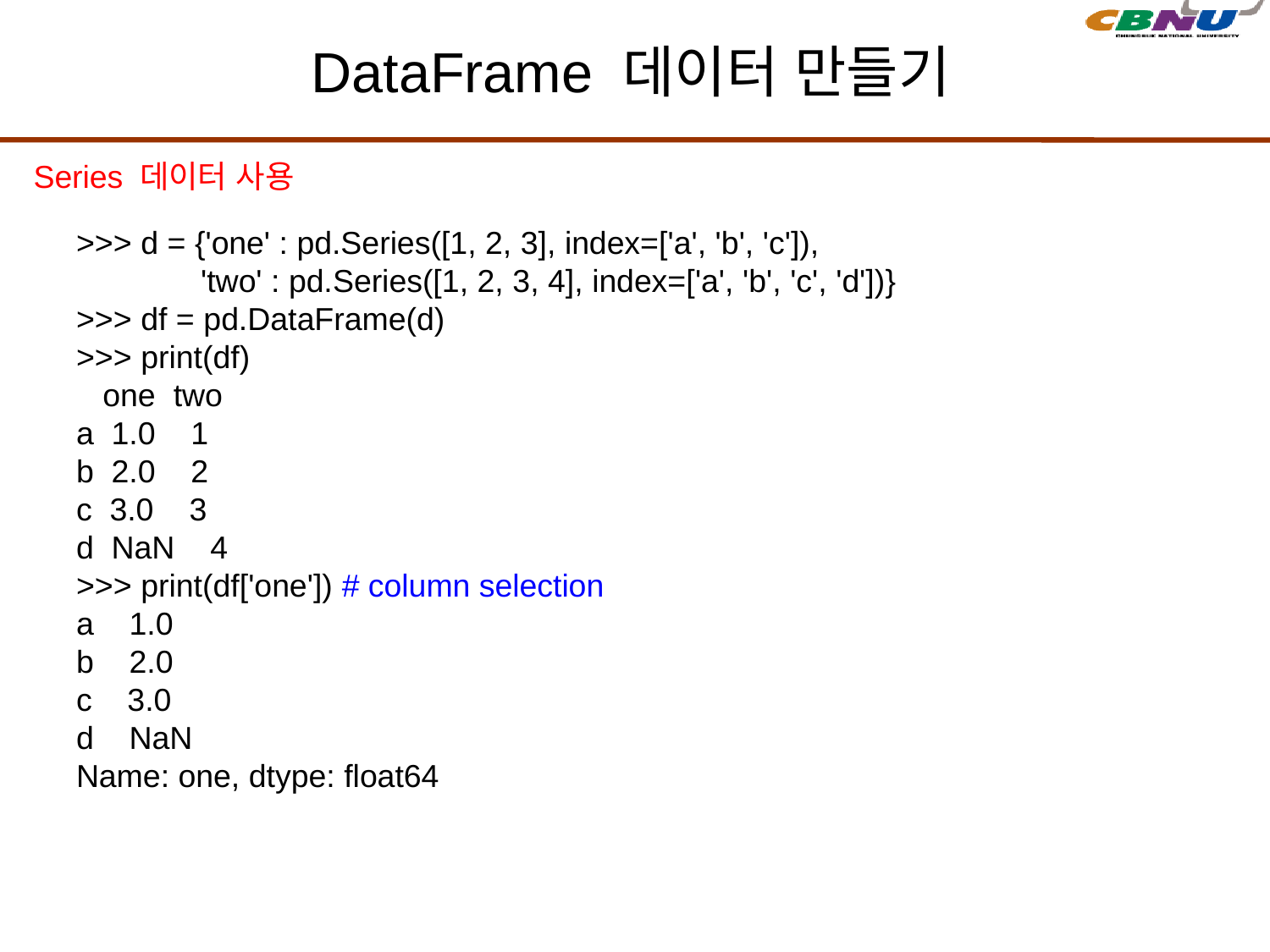

# DataFrame 데이터 만들기
Series 데이터 사용
>>> d = {'one' : pd.Series([1, 2, 3], index=['a', 'b', 'c']),
              'two' : pd.Series([1, 2, 3, 4], index=['a', 'b', 'c', 'd'])}
>>> df = pd.DataFrame(d)
>>> print(df)
   one  two
a  1.0    1
b  2.0    2
c  3.0    3
d  NaN    4
>>> print(df['one']) # column selection
a    1.0
b    2.0
c    3.0
d    NaN
Name: one, dtype: float64